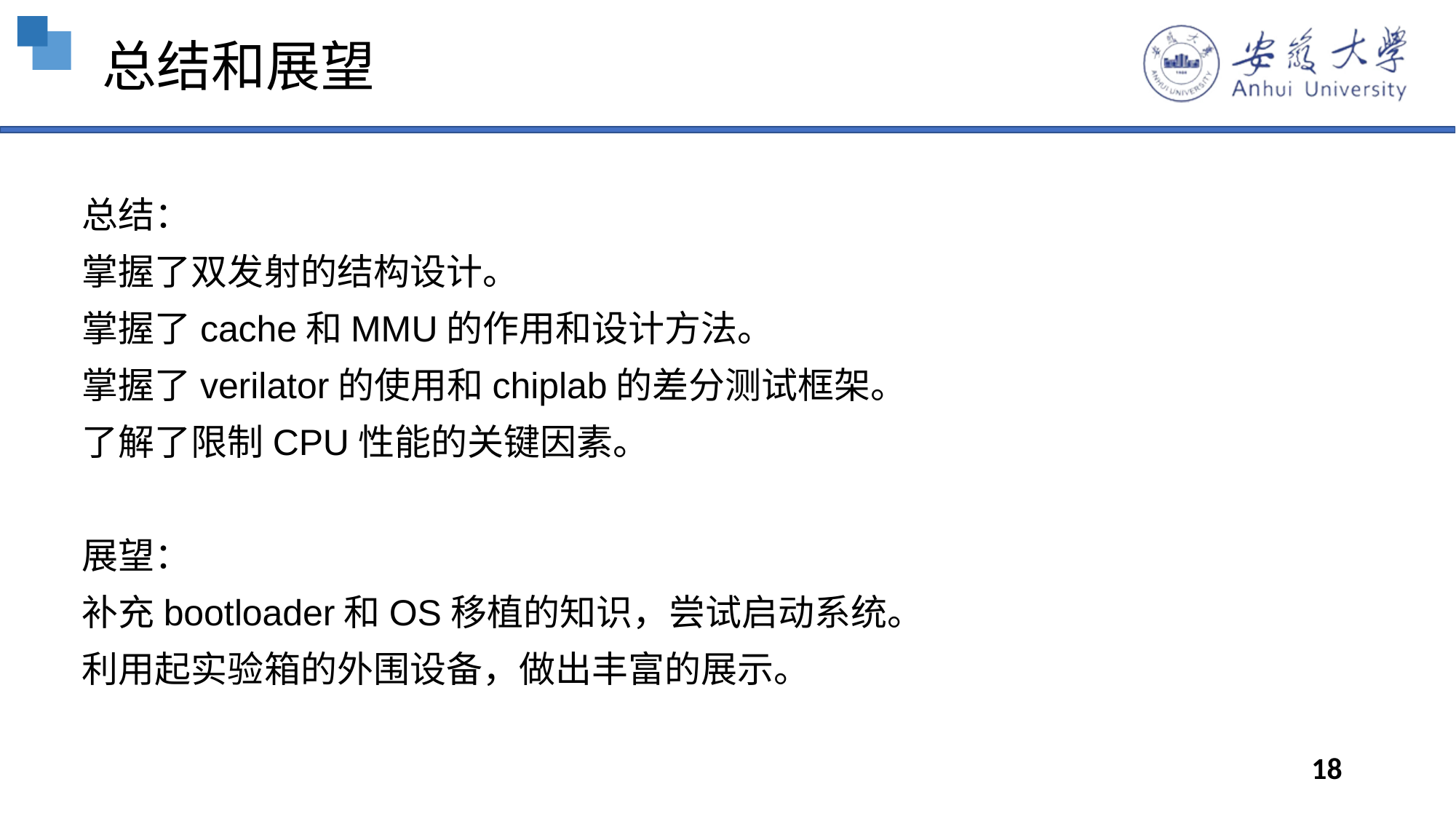

# 总结和展望
总结：
掌握了双发射的结构设计。
掌握了cache和MMU的作用和设计方法。
掌握了verilator的使用和chiplab的差分测试框架。
了解了限制CPU性能的关键因素。

展望：
补充bootloader和OS移植的知识，尝试启动系统。
利用起实验箱的外围设备，做出丰富的展示。

18